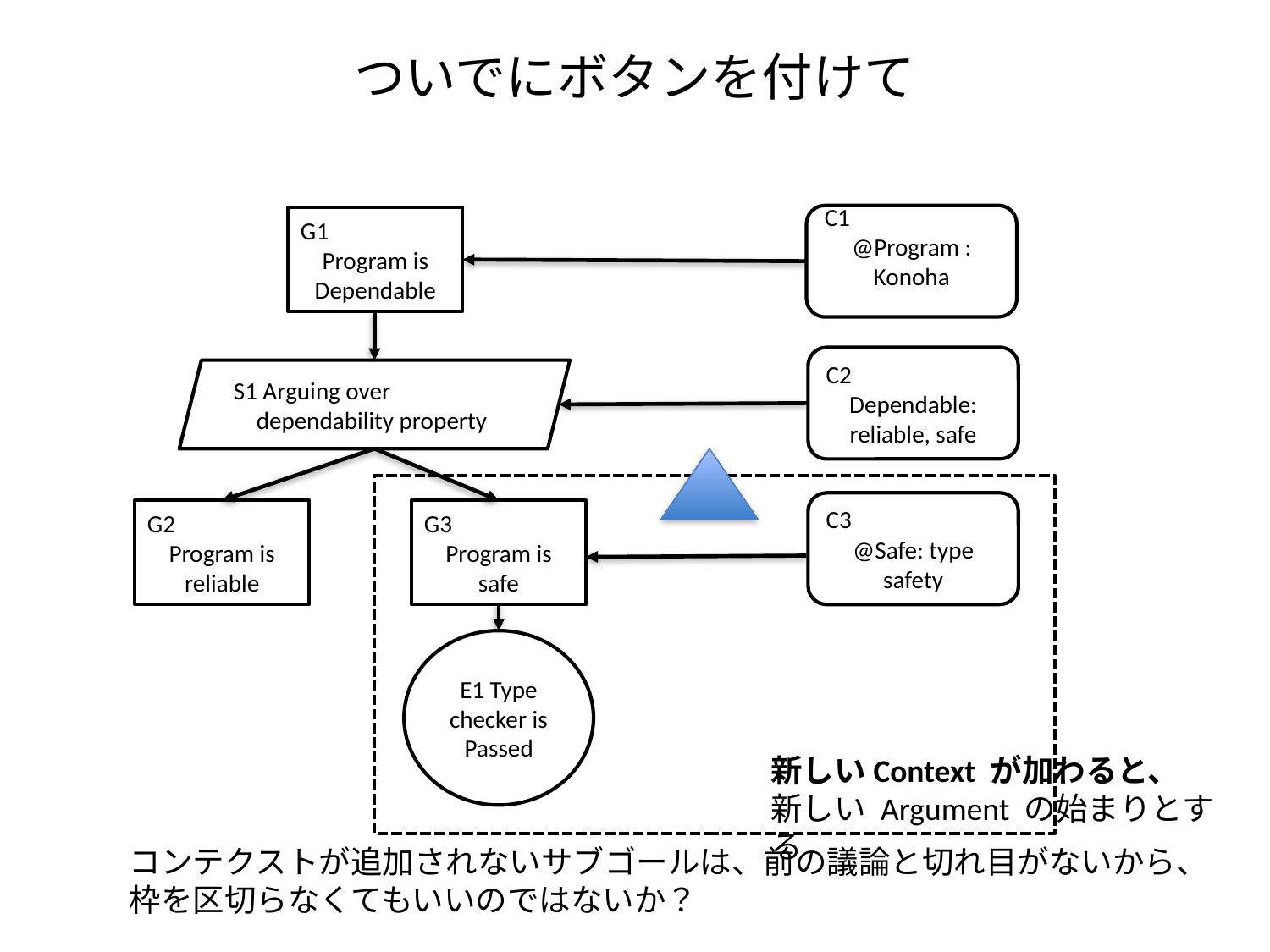

# ついでにボタンを付けて
C1
@Program : Konoha

G1
Program is Dependable
C2
Dependable: reliable, safe
S1 Arguing over
dependability property

C3
@Safe: type safety
G2
Program is reliable
G3
Program is safe
E1 Type checker is Passed
新しいContext が加わると、
新しい Argument の始まりとする
コンテクストが追加されないサブゴールは、前の議論と切れ目がないから、
枠を区切らなくてもいいのではないか？